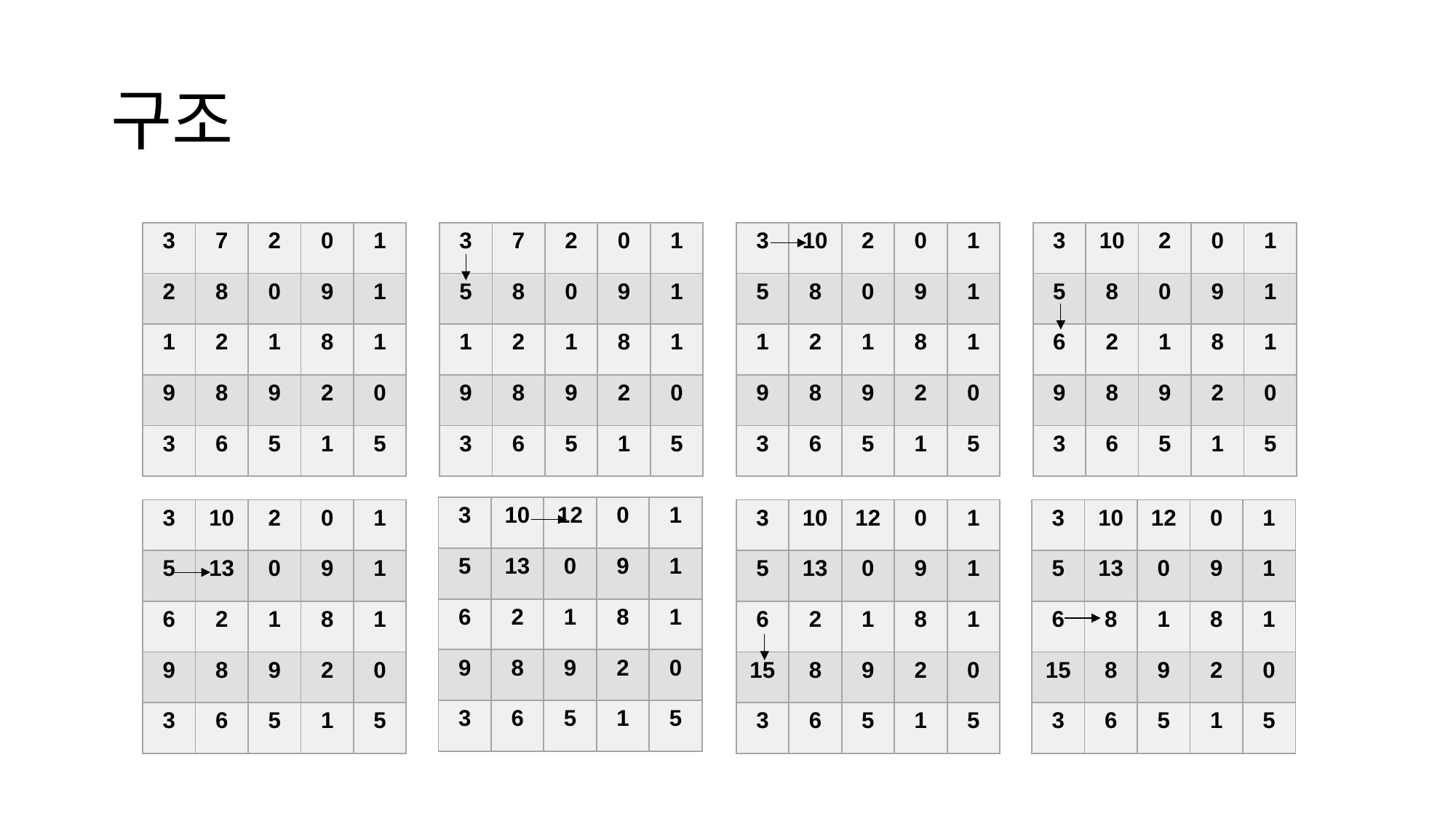

# 구조
| 3 | 7 | 2 | 0 | 1 |
| --- | --- | --- | --- | --- |
| 2 | 8 | 0 | 9 | 1 |
| 1 | 2 | 1 | 8 | 1 |
| 9 | 8 | 9 | 2 | 0 |
| 3 | 6 | 5 | 1 | 5 |
| 3 | 7 | 2 | 0 | 1 |
| --- | --- | --- | --- | --- |
| 5 | 8 | 0 | 9 | 1 |
| 1 | 2 | 1 | 8 | 1 |
| 9 | 8 | 9 | 2 | 0 |
| 3 | 6 | 5 | 1 | 5 |
| 3 | 10 | 2 | 0 | 1 |
| --- | --- | --- | --- | --- |
| 5 | 8 | 0 | 9 | 1 |
| 1 | 2 | 1 | 8 | 1 |
| 9 | 8 | 9 | 2 | 0 |
| 3 | 6 | 5 | 1 | 5 |
| 3 | 10 | 2 | 0 | 1 |
| --- | --- | --- | --- | --- |
| 5 | 8 | 0 | 9 | 1 |
| 6 | 2 | 1 | 8 | 1 |
| 9 | 8 | 9 | 2 | 0 |
| 3 | 6 | 5 | 1 | 5 |
| 3 | 10 | 12 | 0 | 1 |
| --- | --- | --- | --- | --- |
| 5 | 13 | 0 | 9 | 1 |
| 6 | 2 | 1 | 8 | 1 |
| 9 | 8 | 9 | 2 | 0 |
| 3 | 6 | 5 | 1 | 5 |
| 3 | 10 | 2 | 0 | 1 |
| --- | --- | --- | --- | --- |
| 5 | 13 | 0 | 9 | 1 |
| 6 | 2 | 1 | 8 | 1 |
| 9 | 8 | 9 | 2 | 0 |
| 3 | 6 | 5 | 1 | 5 |
| 3 | 10 | 12 | 0 | 1 |
| --- | --- | --- | --- | --- |
| 5 | 13 | 0 | 9 | 1 |
| 6 | 2 | 1 | 8 | 1 |
| 15 | 8 | 9 | 2 | 0 |
| 3 | 6 | 5 | 1 | 5 |
| 3 | 10 | 12 | 0 | 1 |
| --- | --- | --- | --- | --- |
| 5 | 13 | 0 | 9 | 1 |
| 6 | 8 | 1 | 8 | 1 |
| 15 | 8 | 9 | 2 | 0 |
| 3 | 6 | 5 | 1 | 5 |